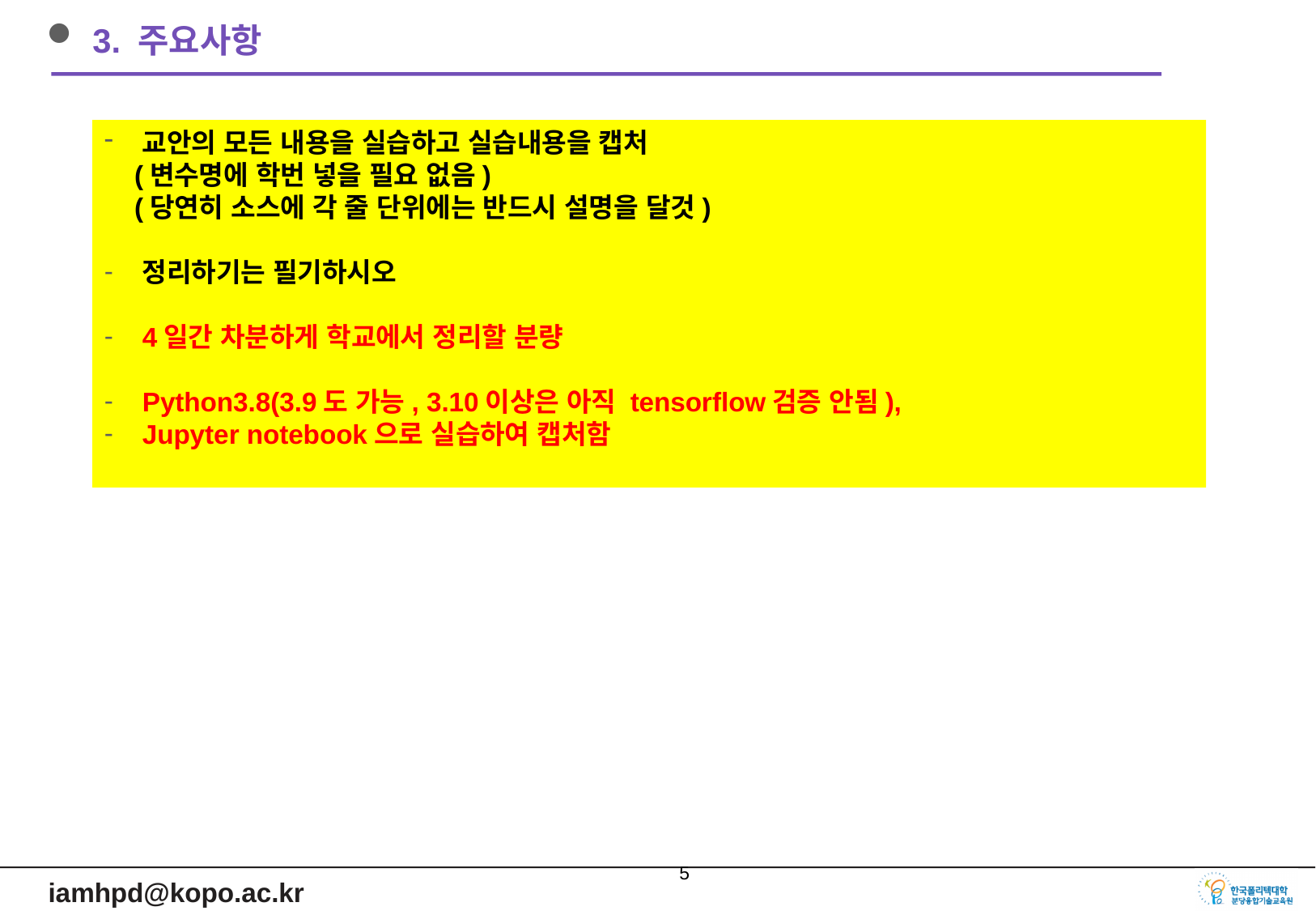

3. 주요사항
교안의 모든 내용을 실습하고 실습내용을 캡처
    (변수명에 학번 넣을 필요 없음)
    (당연히 소스에 각 줄 단위에는 반드시 설명을 달것)

정리하기는 필기하시오

4일간 차분하게 학교에서 정리할 분량

Python3.8(3.9도 가능, 3.10이상은 아직 tensorflow검증 안됨),
Jupyter notebook으로 실습하여 캡처함

5